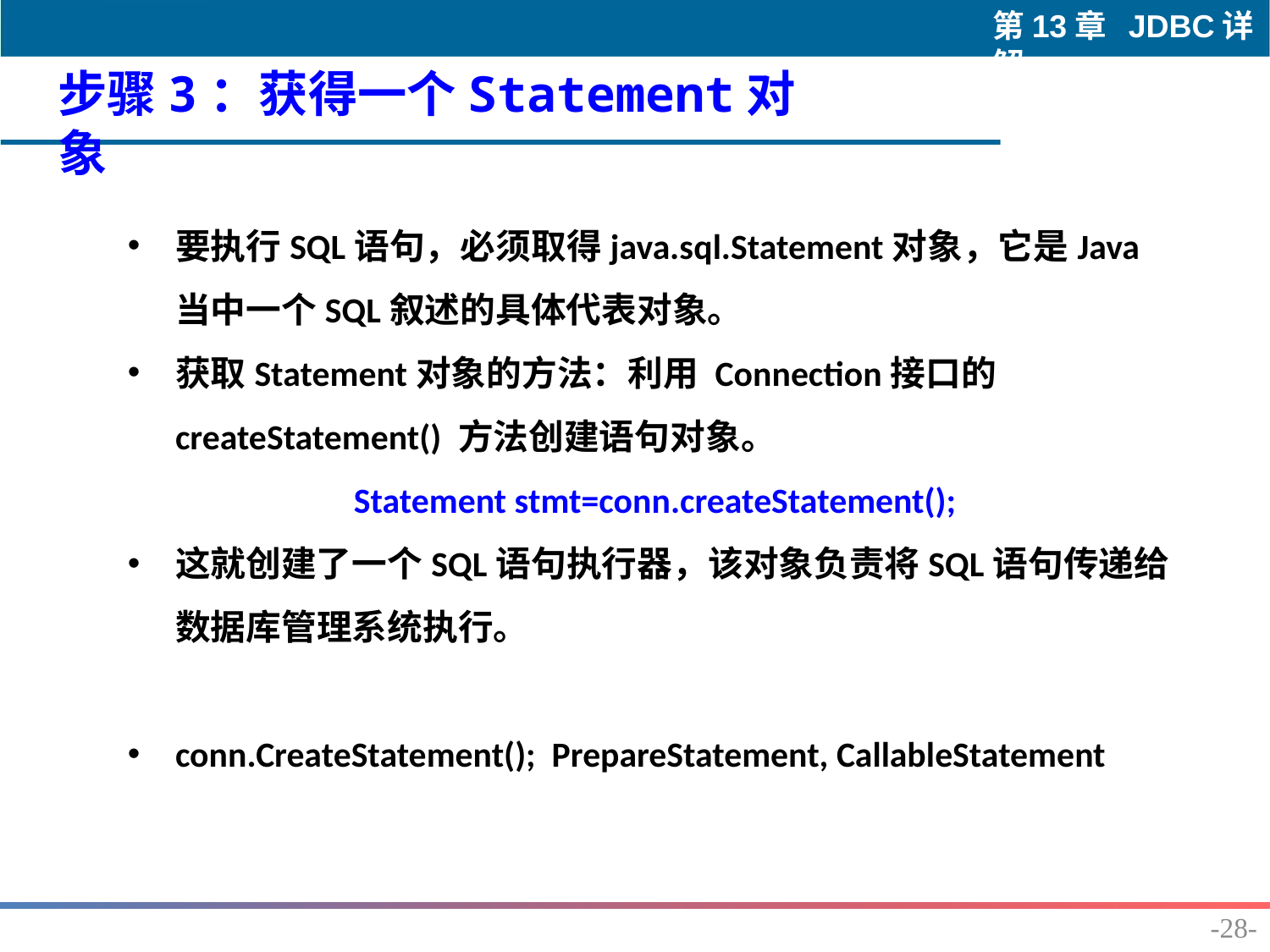

步骤3：获得一个Statement对象
要执行SQL语句，必须取得java.sql.Statement对象，它是Java当中一个SQL叙述的具体代表对象。
获取Statement对象的方法：利用 Connection接口的createStatement() 方法创建语句对象。
Statement stmt=conn.createStatement();
这就创建了一个SQL语句执行器，该对象负责将SQL语句传递给数据库管理系统执行。

conn.CreateStatement();  PrepareStatement, CallableStatement

-28-